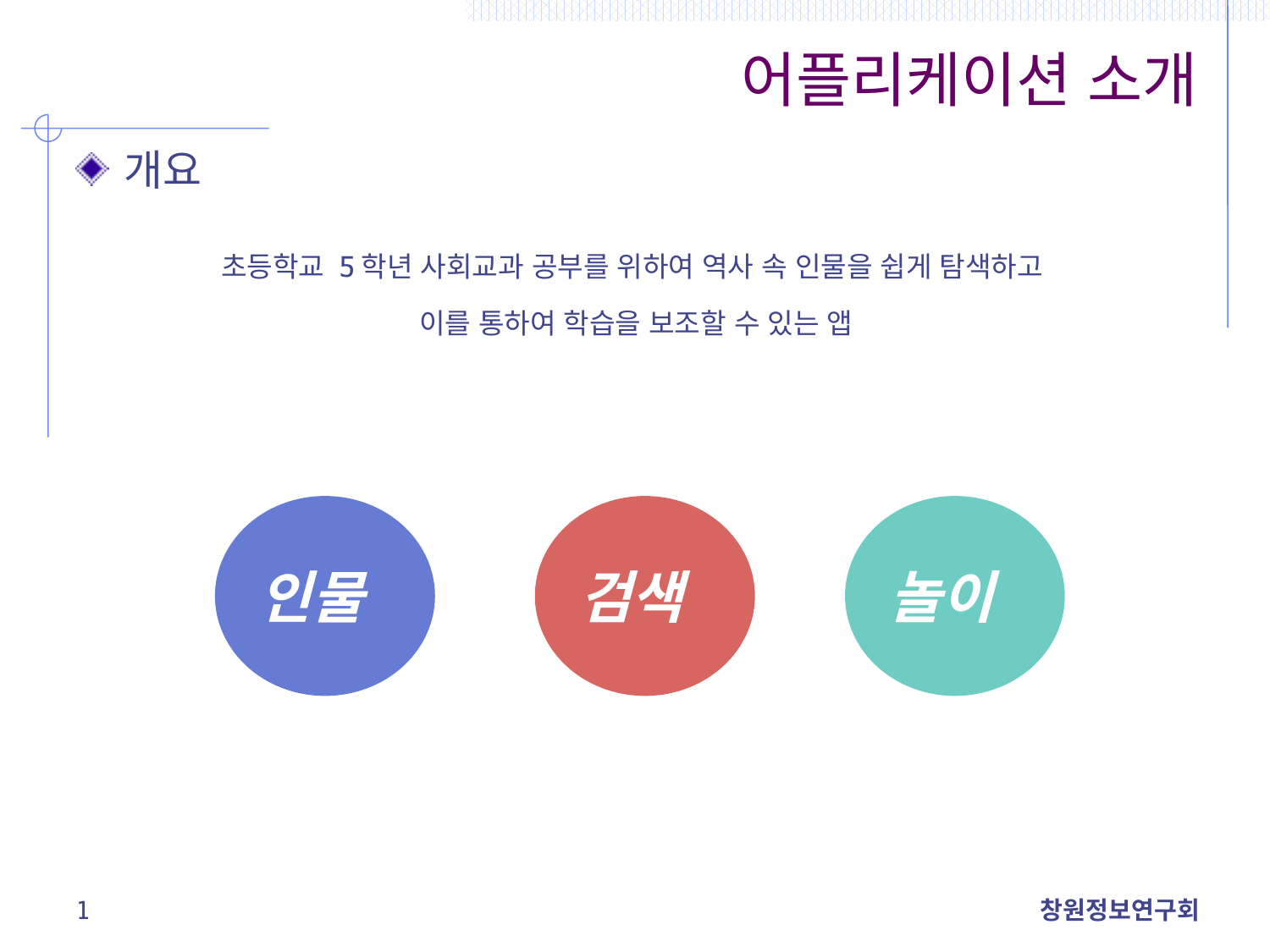

# 어플리케이션 소개
개요
초등학교 5학년 사회교과 공부를 위하여 역사 속 인물을 쉽게 탐색하고
이를 통하여 학습을 보조할 수 있는 앱
인물
검색
놀이
1
창원정보연구회